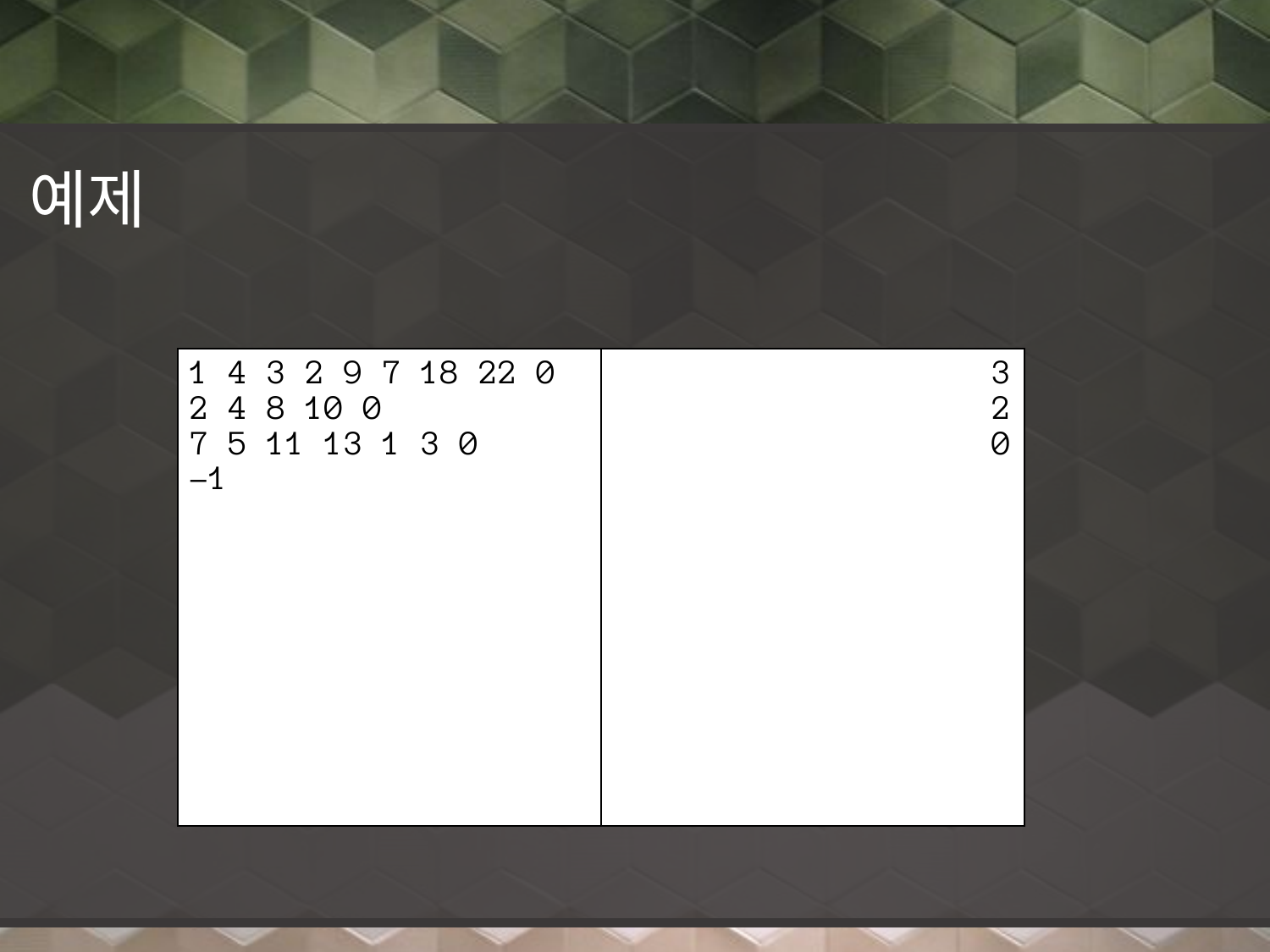

예제
| 1 4 3 2 9 7 18 22 0 2 4 8 10 0 7 5 11 13 1 3 0 -1 | 3 2 0 |
| --- | --- |